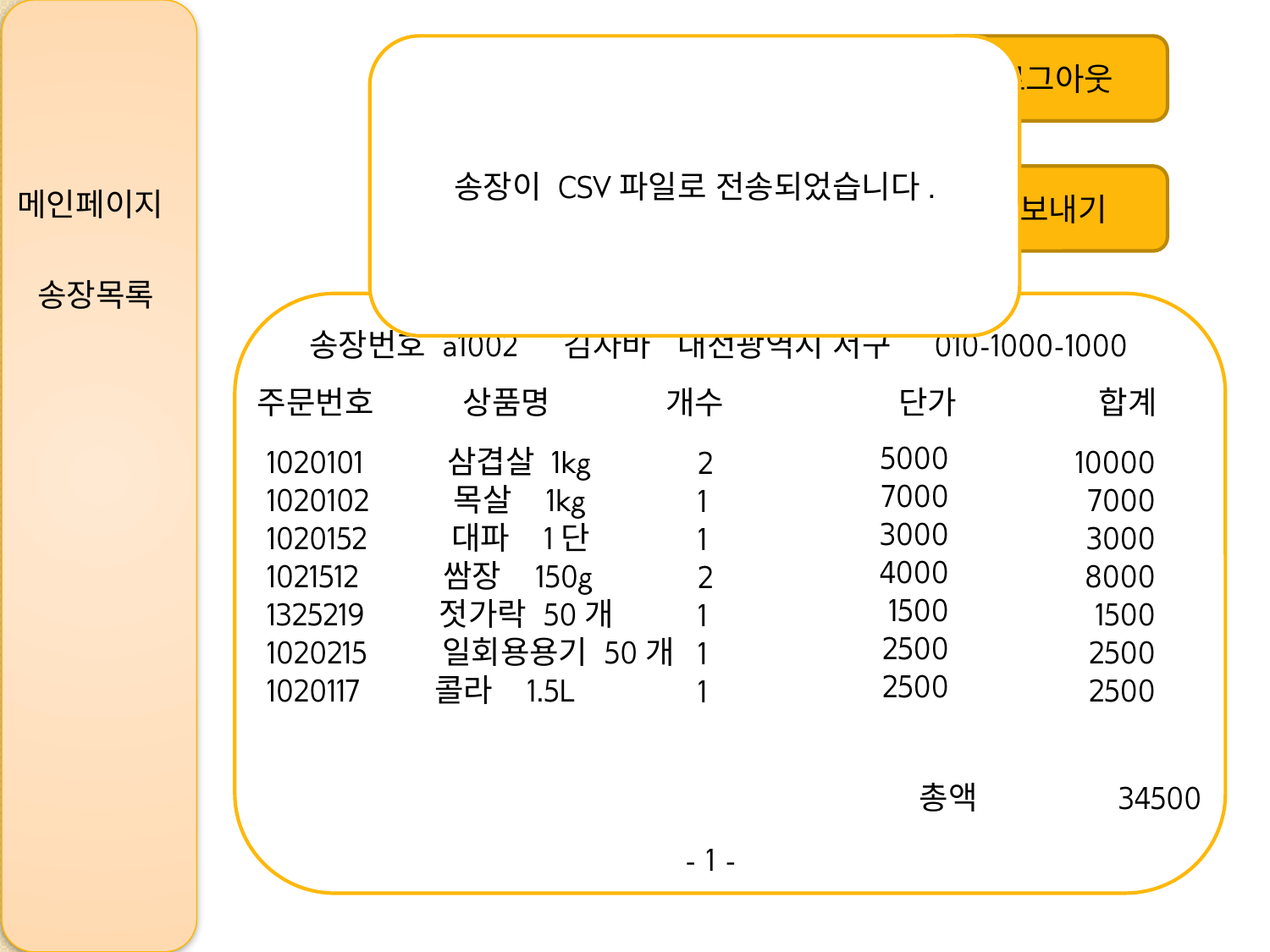

송장이 CSV파일로 전송되었습니다.
로그아웃
송장 보내기
메인페이지
송장목록

송장번호 a1002    김자바   대전광역시 서구    010-1000-1000
주문번호          상품명             개수  	               단가                합계
5000
7000
3000
4000
1500
2500
2500
1020101        삼겹살 1kg
1020102        목살   1kg
1020152        대파   1단
1021512        쌈장   150g
1325219       젓가락 50개
1020215       일회용용기 50개
1020117       콜라   1.5L

10000
7000
3000
8000
1500
2500
2500
2
1
1
2
1
1
1
   총액               34500
- 1 -